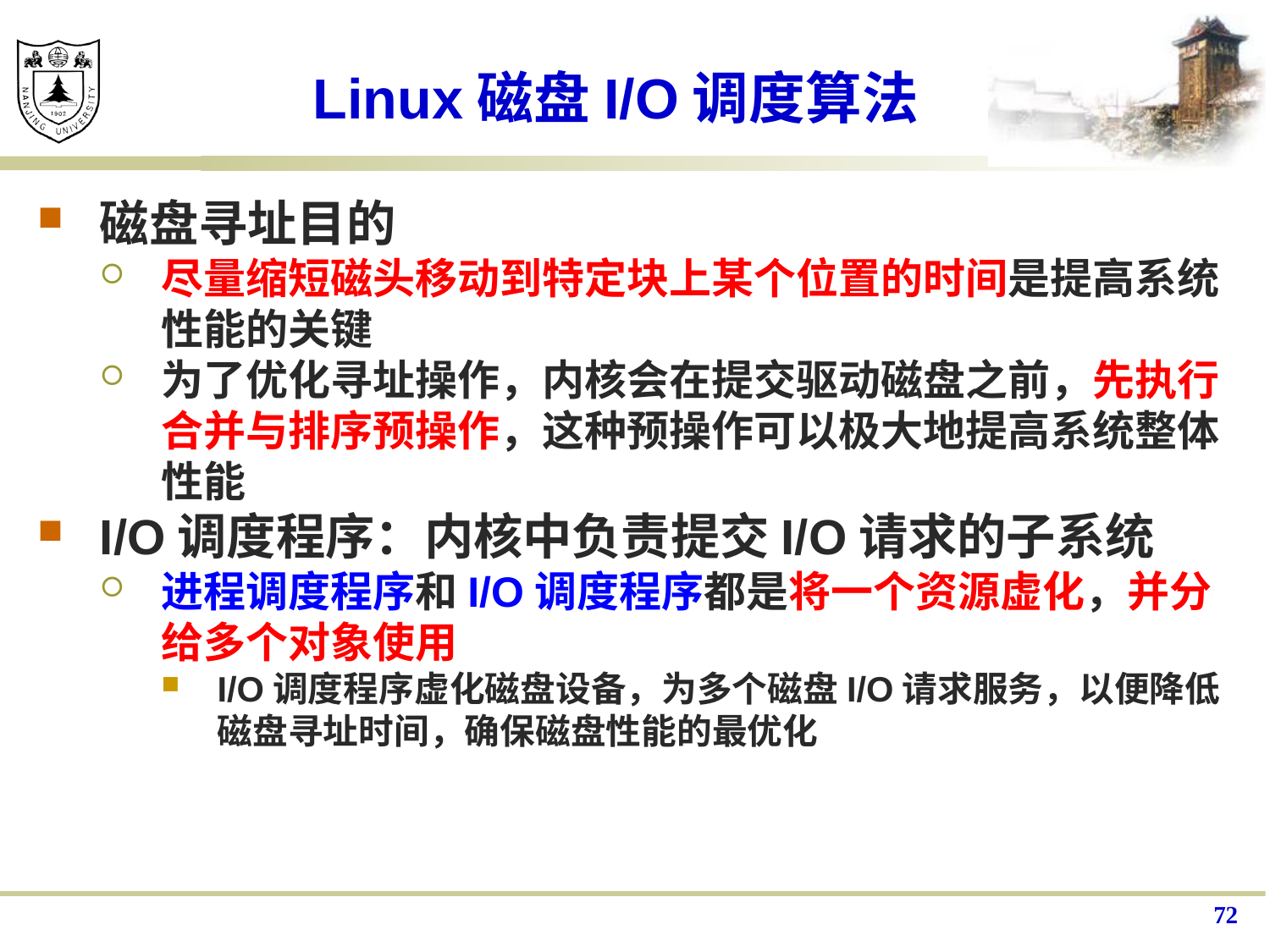

# Linux磁盘I/O调度算法
磁盘寻址目的
尽量缩短磁头移动到特定块上某个位置的时间是提高系统性能的关键
为了优化寻址操作，内核会在提交驱动磁盘之前，先执行合并与排序预操作，这种预操作可以极大地提高系统整体性能
I/O调度程序：内核中负责提交I/O请求的子系统
进程调度程序和I/O调度程序都是将一个资源虚化，并分给多个对象使用
I/O调度程序虚化磁盘设备，为多个磁盘I/O请求服务，以便降低磁盘寻址时间，确保磁盘性能的最优化
72